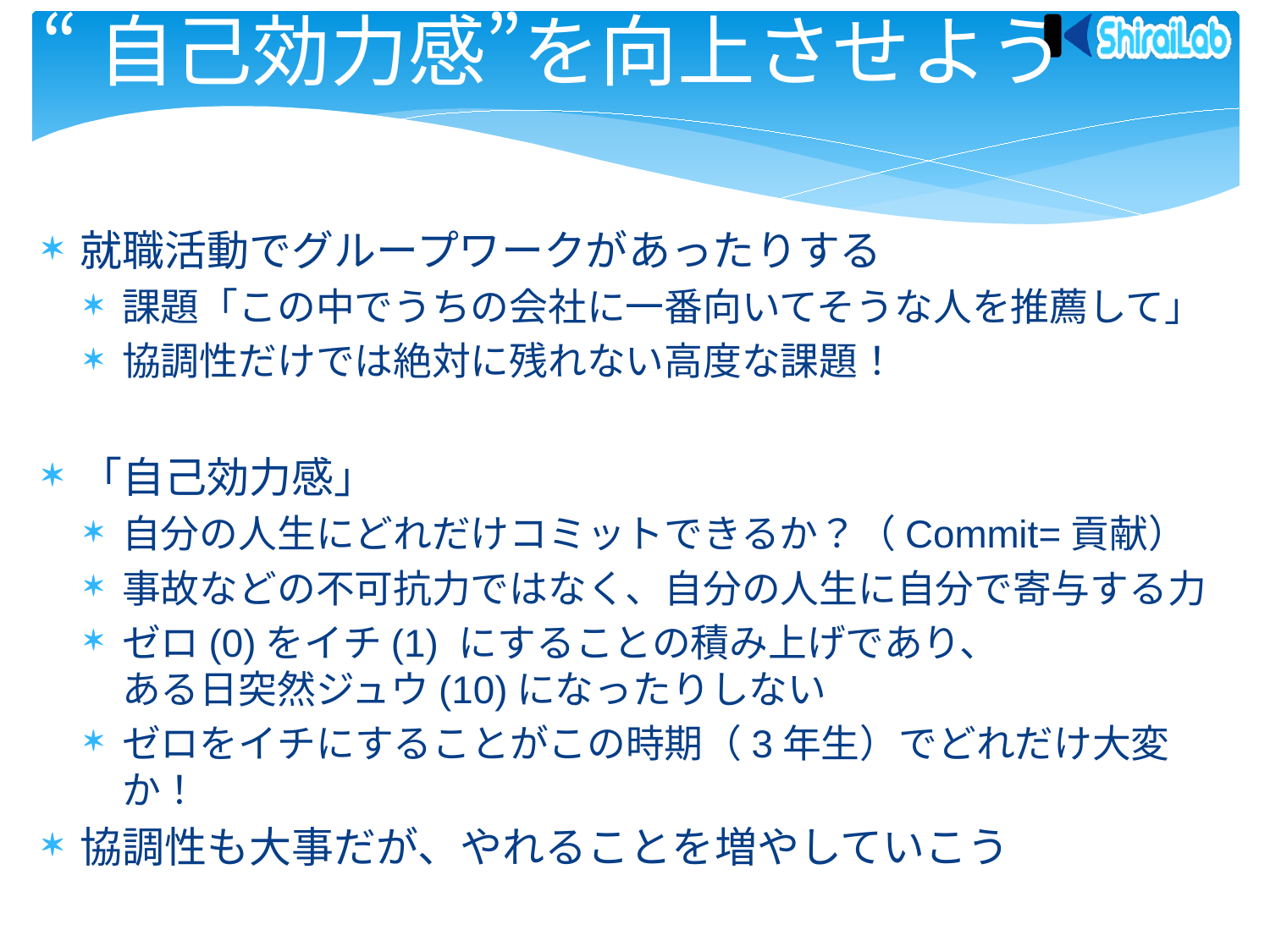

# “自己効力感”を向上させよう
就職活動でグループワークがあったりする
課題「この中でうちの会社に一番向いてそうな人を推薦して」
協調性だけでは絶対に残れない高度な課題！

「自己効力感」
自分の人生にどれだけコミットできるか？（Commit=貢献）
事故などの不可抗力ではなく、自分の人生に自分で寄与する力
ゼロ(0)をイチ(1) にすることの積み上げであり、
ある日突然ジュウ(10)になったりしない
ゼロをイチにすることがこの時期（3年生）でどれだけ大変か！
協調性も大事だが、やれることを増やしていこう